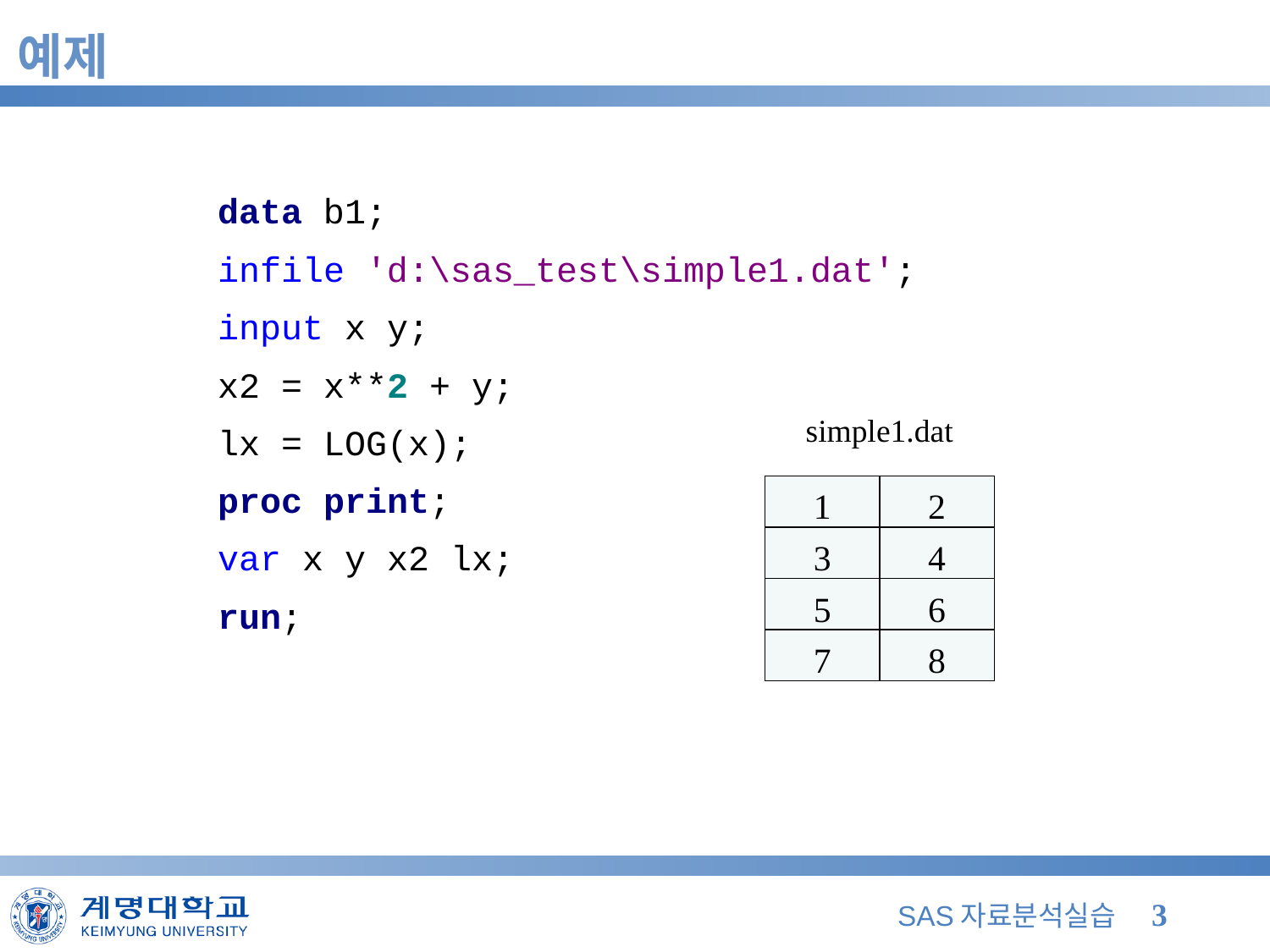

# 예제

data b1;
infile 'd:\sas_test\simple1.dat';
input x y;
x2 = x**2 + y;
lx = LOG(x);
proc print;
var x y x2 lx;
run;
simple1.dat
| 1 | 2 |
| --- | --- |
| 3 | 4 |
| 5 | 6 |
| 7 | 8 |